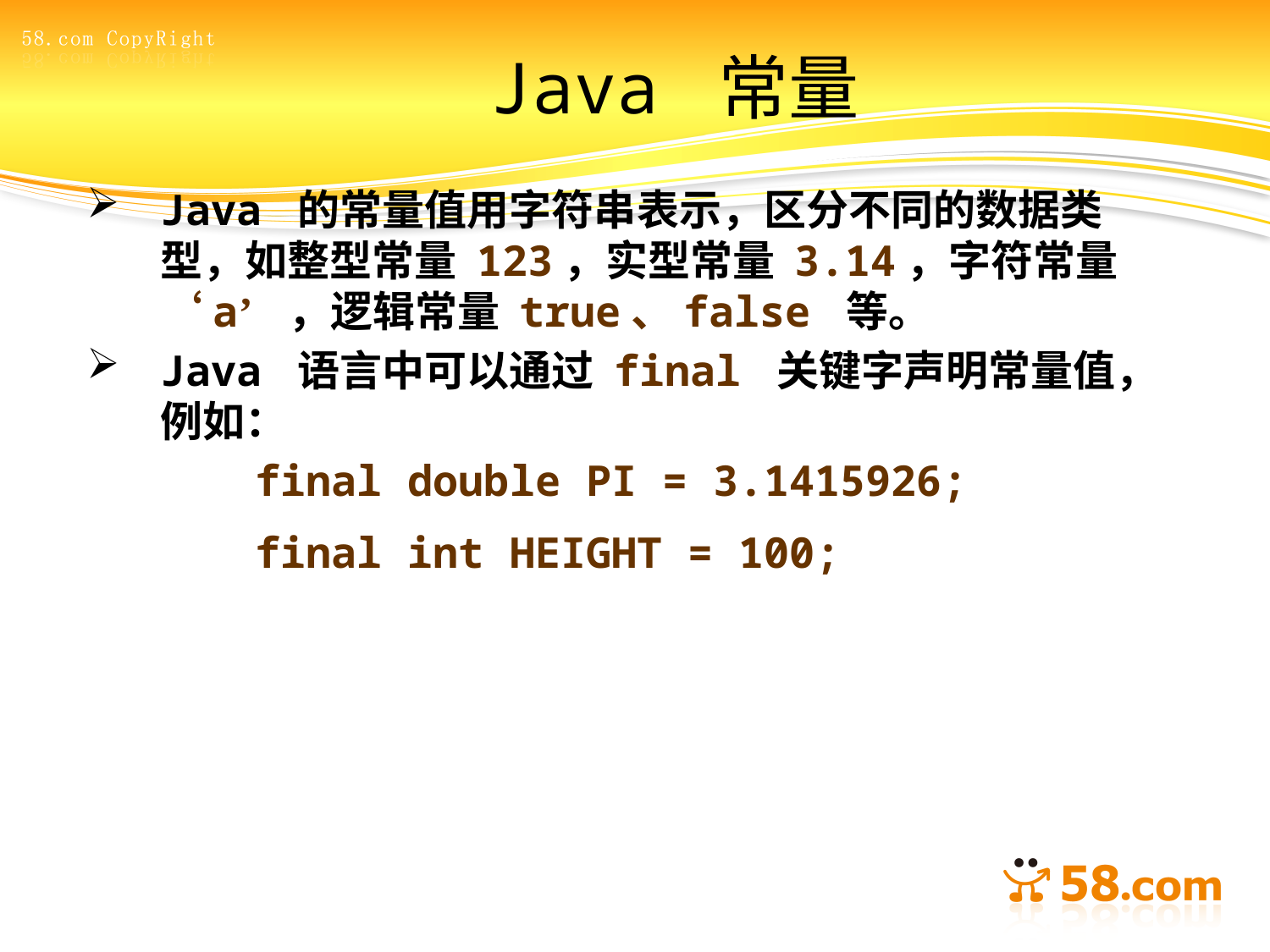

# Java 常量
Java 的常量值用字符串表示，区分不同的数据类型，如整型常量 123，实型常量 3.14，字符常量 ‘a’ ，逻辑常量 true、false 等。
Java 语言中可以通过 final 关键字声明常量值，例如：

final double PI = 3.1415926;
final int HEIGHT = 100;